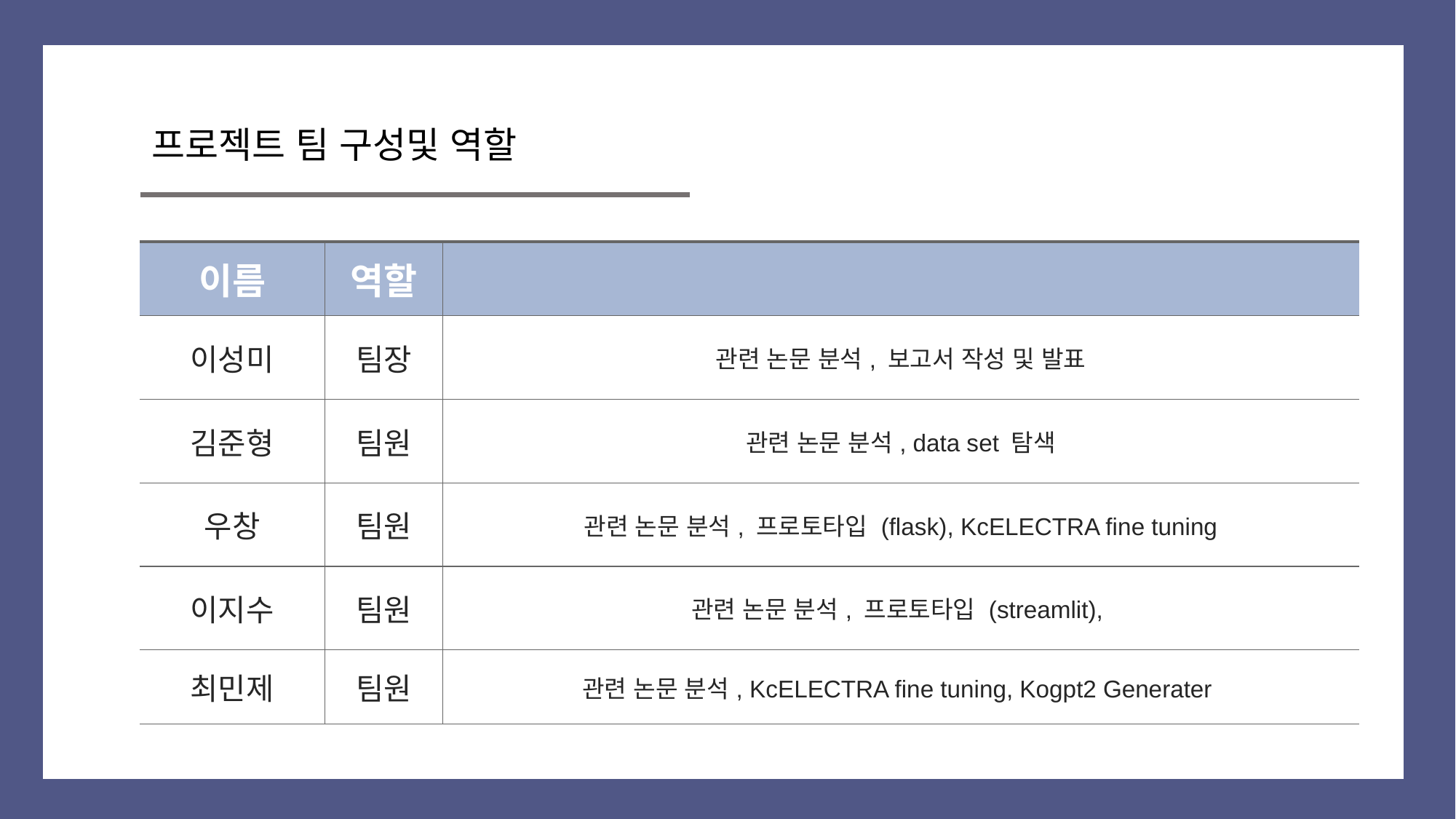

프로젝트 팀 구성및 역할

| 이름 | 역할 |  |
| --- | --- | --- |
| 이성미 | 팀장 | 관련 논문 분석, 보고서 작성 및 발표 |
| 김준형 | 팀원 | 관련 논문 분석, data set 탐색 |
| 우창 | 팀원 | 관련 논문 분석, 프로토타입 (flask), KcELECTRA fine tuning |
| 이지수 | 팀원 | 관련 논문 분석, 프로토타입 (streamlit), |
| 최민제 | 팀원 | 관련 논문 분석, KcELECTRA fine tuning, Kogpt2 Generater |